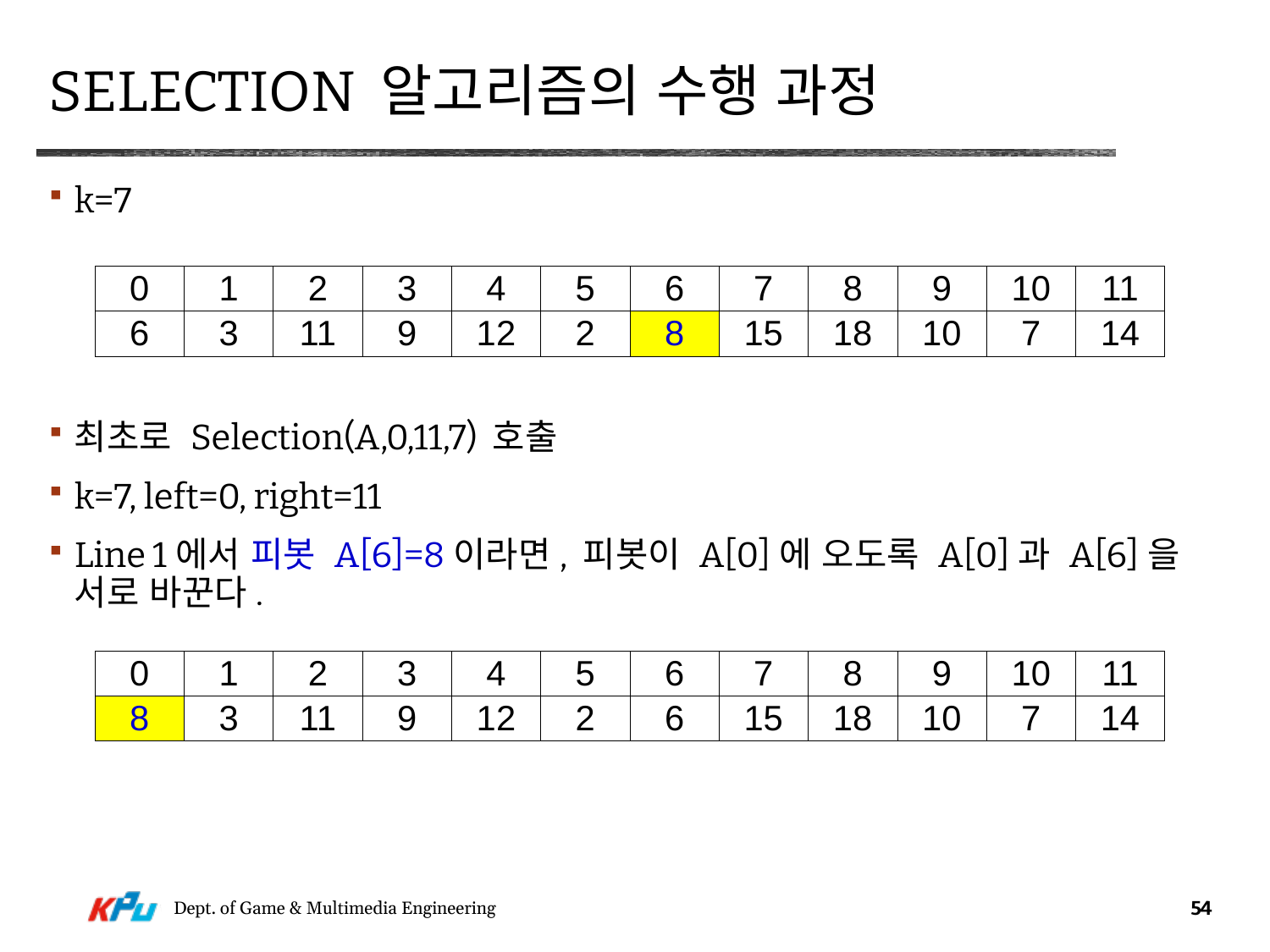

# Selection 알고리즘의 수행 과정
k=7

최초로 Selection(A,0,11,7) 호출
k=7, left=0, right=11
Line 1에서 피봇 A[6]=8이라면, 피봇이 A[0]에 오도록 A[0]과 A[6]을 서로 바꾼다.

| 0 | 1 | 2 | 3 | 4 | 5 | 6 | 7 | 8 | 9 | 10 | 11 |
| --- | --- | --- | --- | --- | --- | --- | --- | --- | --- | --- | --- |
| 6 | 3 | 11 | 9 | 12 | 2 | 8 | 15 | 18 | 10 | 7 | 14 |
| 0 | 1 | 2 | 3 | 4 | 5 | 6 | 7 | 8 | 9 | 10 | 11 |
| --- | --- | --- | --- | --- | --- | --- | --- | --- | --- | --- | --- |
| 8 | 3 | 11 | 9 | 12 | 2 | 6 | 15 | 18 | 10 | 7 | 14 |
Dept. of Game & Multimedia Engineering
54